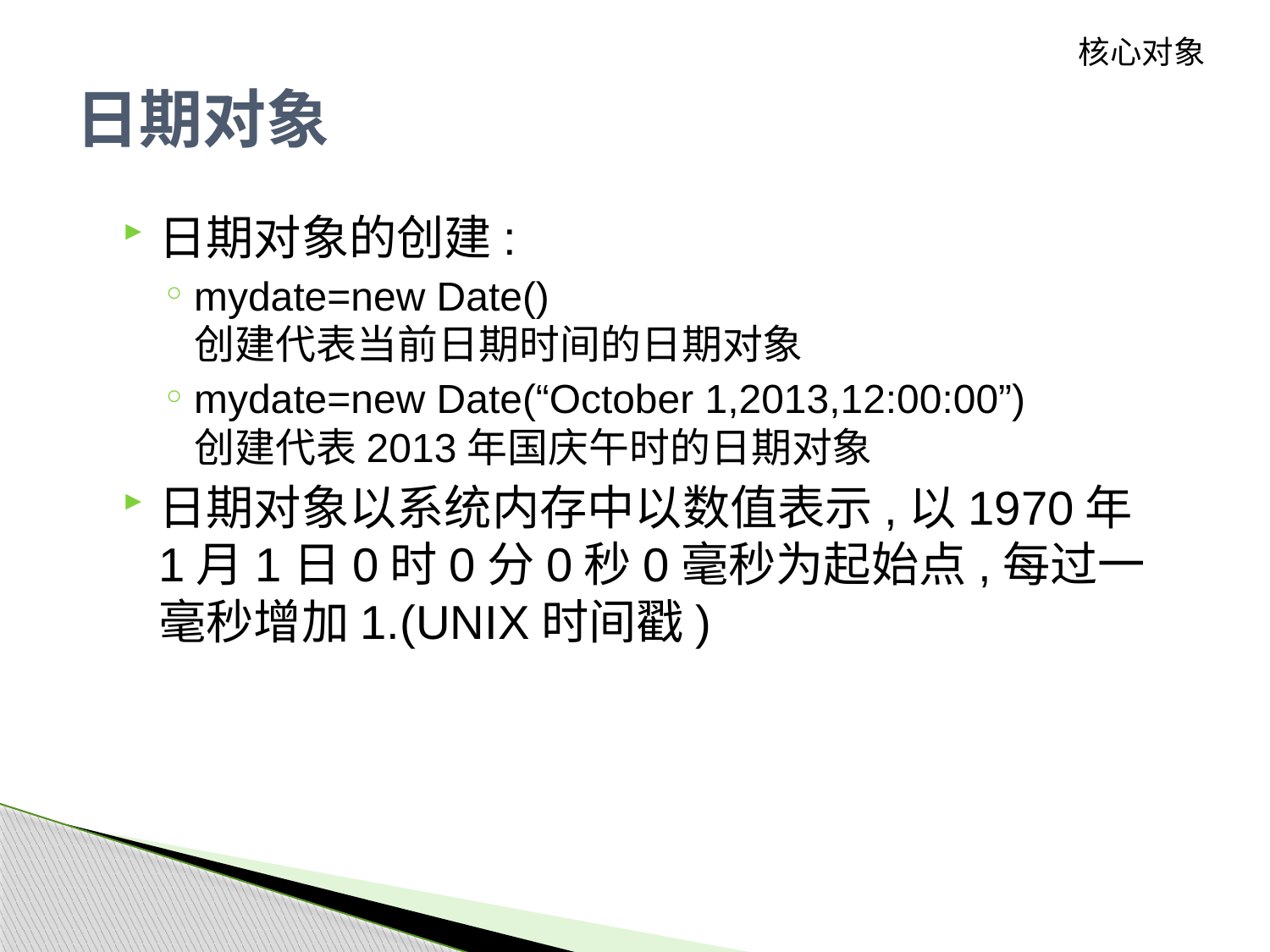

核心对象
# 日期对象
日期对象的创建:
mydate=new Date()
创建代表当前日期时间的日期对象
mydate=new Date(“October 1,2013,12:00:00”)
创建代表2013年国庆午时的日期对象
日期对象以系统内存中以数值表示,以1970年1月1日0时0分0秒0毫秒为起始点,每过一毫秒增加1.(UNIX时间戳)